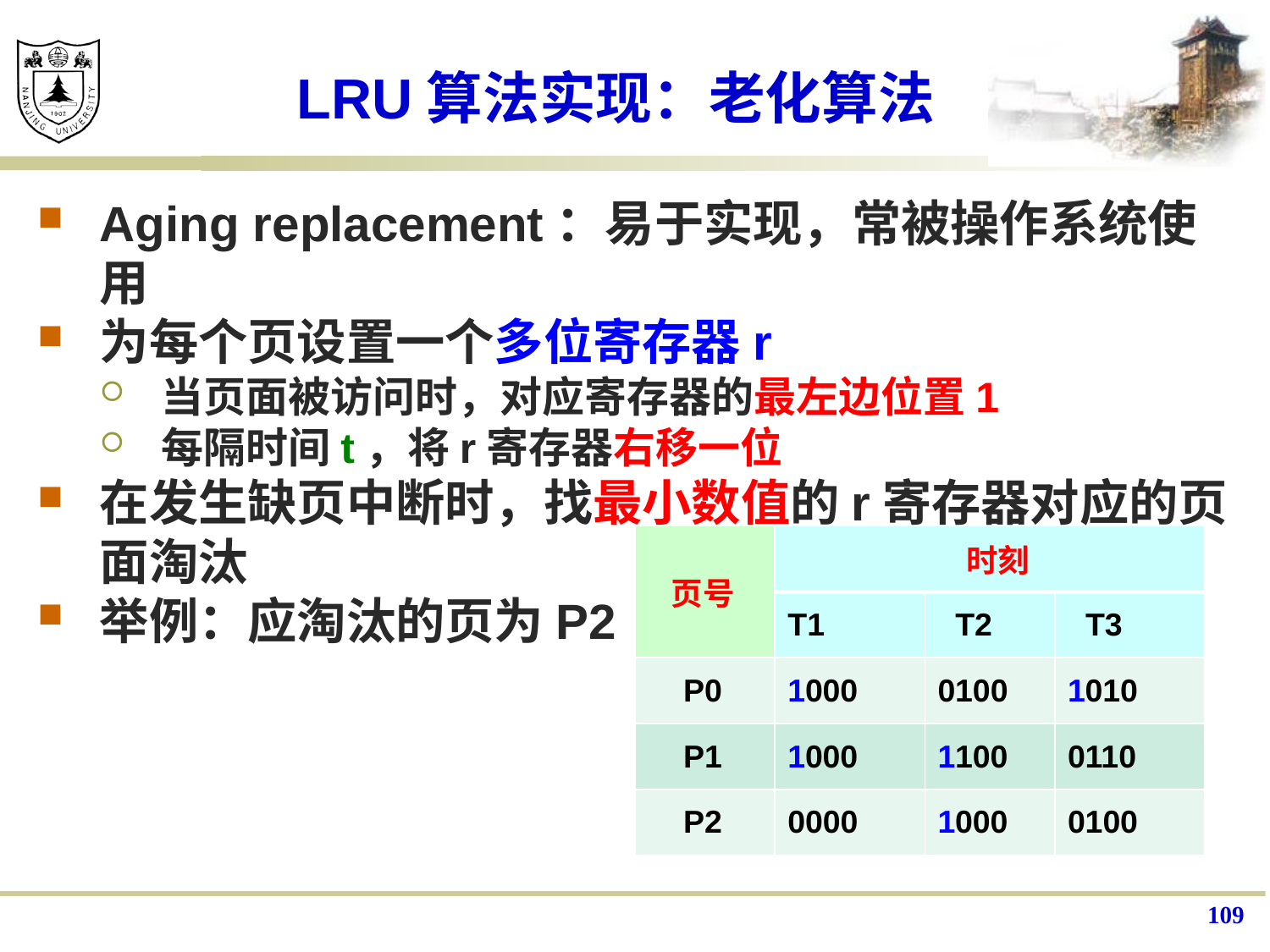

# LRU算法实现：老化算法
Aging replacement：易于实现，常被操作系统使用
为每个页设置一个多位寄存器r
当页面被访问时，对应寄存器的最左边位置1
每隔时间t，将r寄存器右移一位
在发生缺页中断时，找最小数值的r寄存器对应的页面淘汰
举例：应淘汰的页为P2

| 页号 | 时刻 |  |  |
| --- | --- | --- | --- |
|  | T1 | T2 | T3 |
| P0 | 1000 | 0100 | 1010 |
| P1 | 1000 | 1100 | 0110 |
| P2 | 0000 | 1000 | 0100 |
109